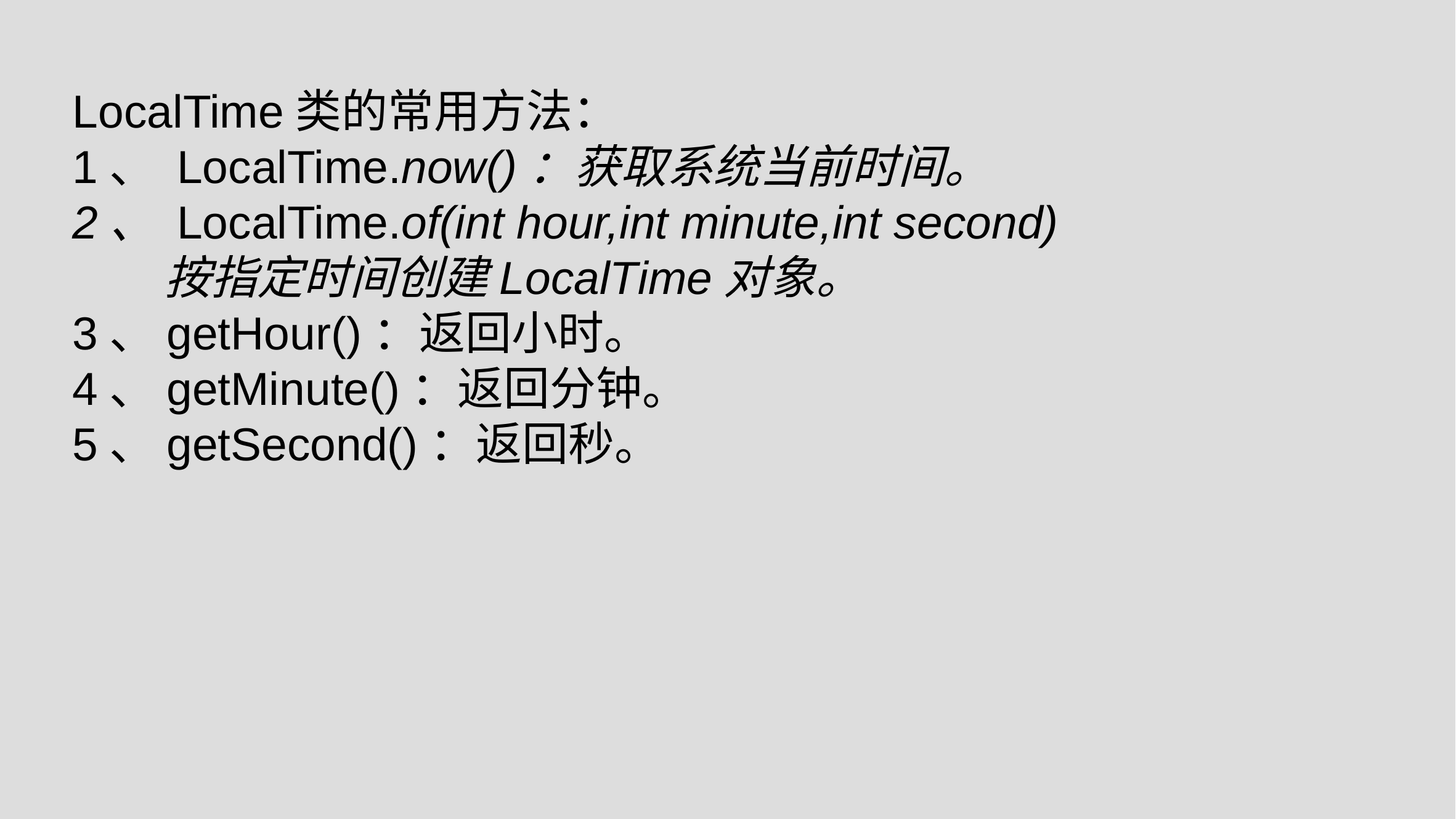

LocalTime类的常用方法：
1、 LocalTime.now()：获取系统当前时间。
2、 LocalTime.of(int hour,int minute,int second)
	按指定时间创建LocalTime对象。
3、getHour()：返回小时。
4、getMinute()：返回分钟。
5、getSecond()：返回秒。